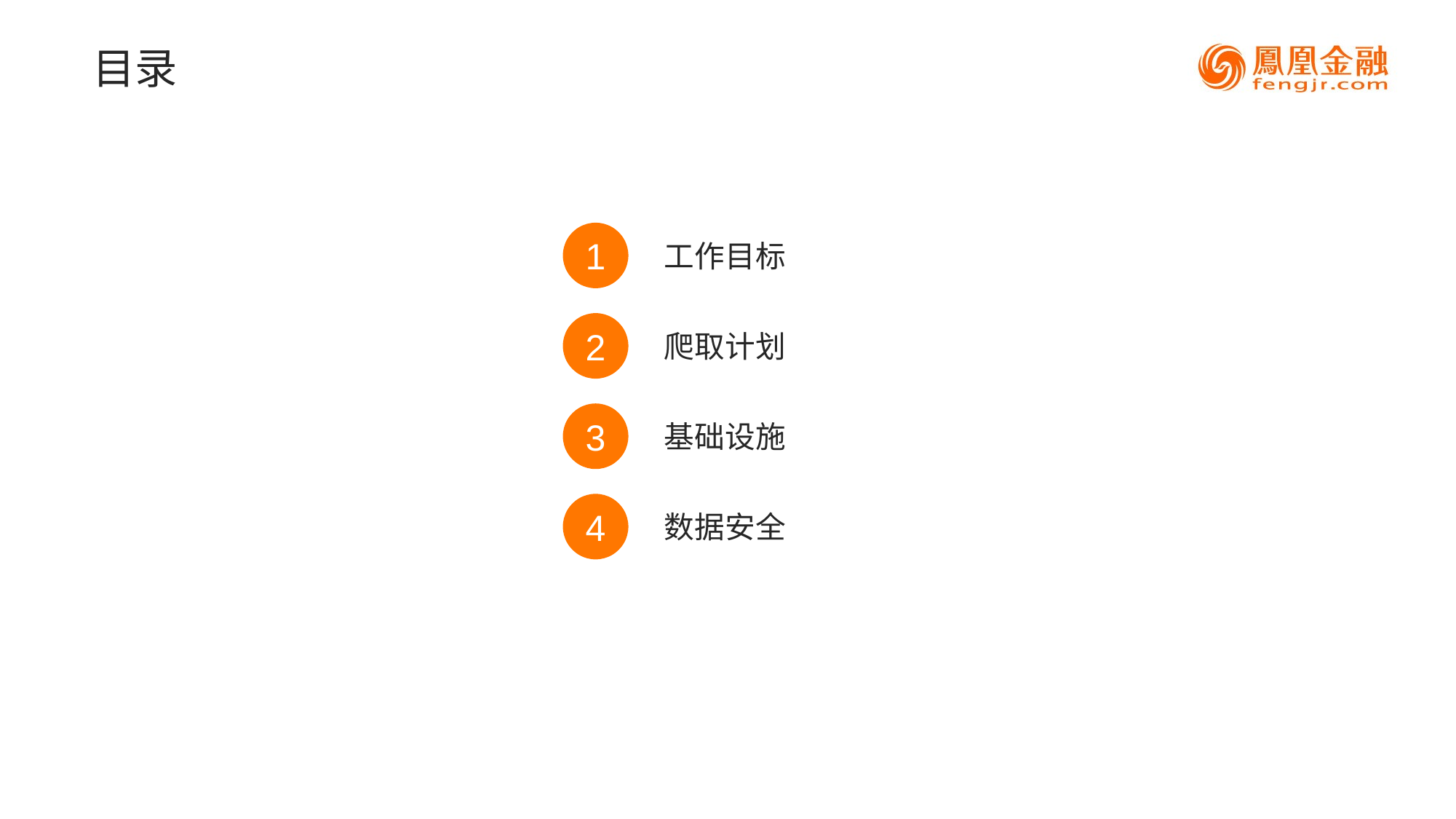

目录
1
工作目标
2
爬取计划
3
基础设施
4
数据安全